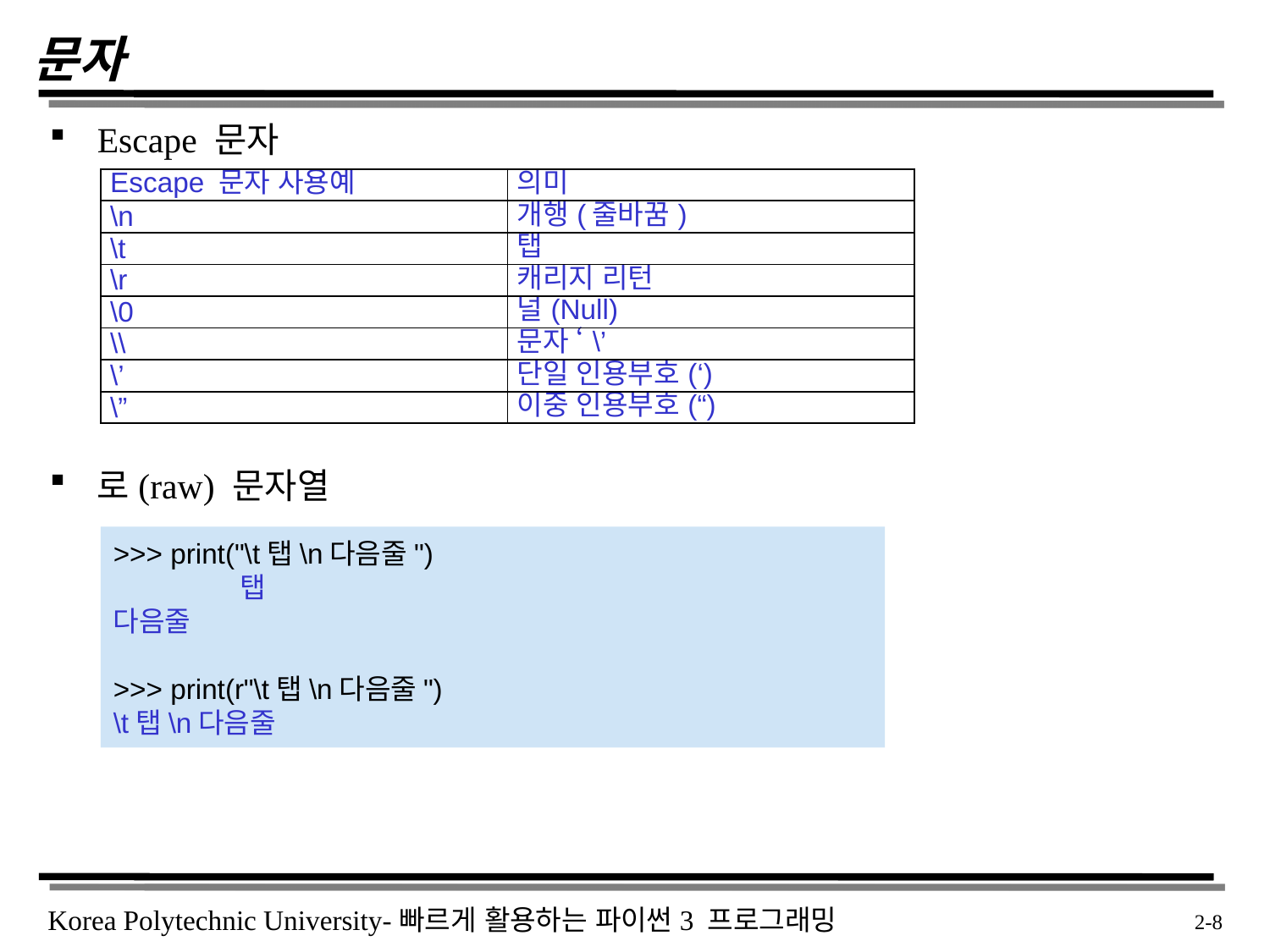

# 문자
Escape 문자

로(raw) 문자열
| Escape 문자 사용예 | 의미 |
| --- | --- |
| \n | 개행(줄바꿈) |
| \t | 탭 |
| \r | 캐리지 리턴 |
| \0 | 널(Null) |
| \\ | 문자 ‘\’ |
| \’ | 단일 인용부호(‘) |
| \” | 이중 인용부호(“) |
>>> print("\t탭\n다음줄")
	탭
다음줄

>>> print(r"\t탭\n다음줄")
\t탭\n다음줄
 2-8